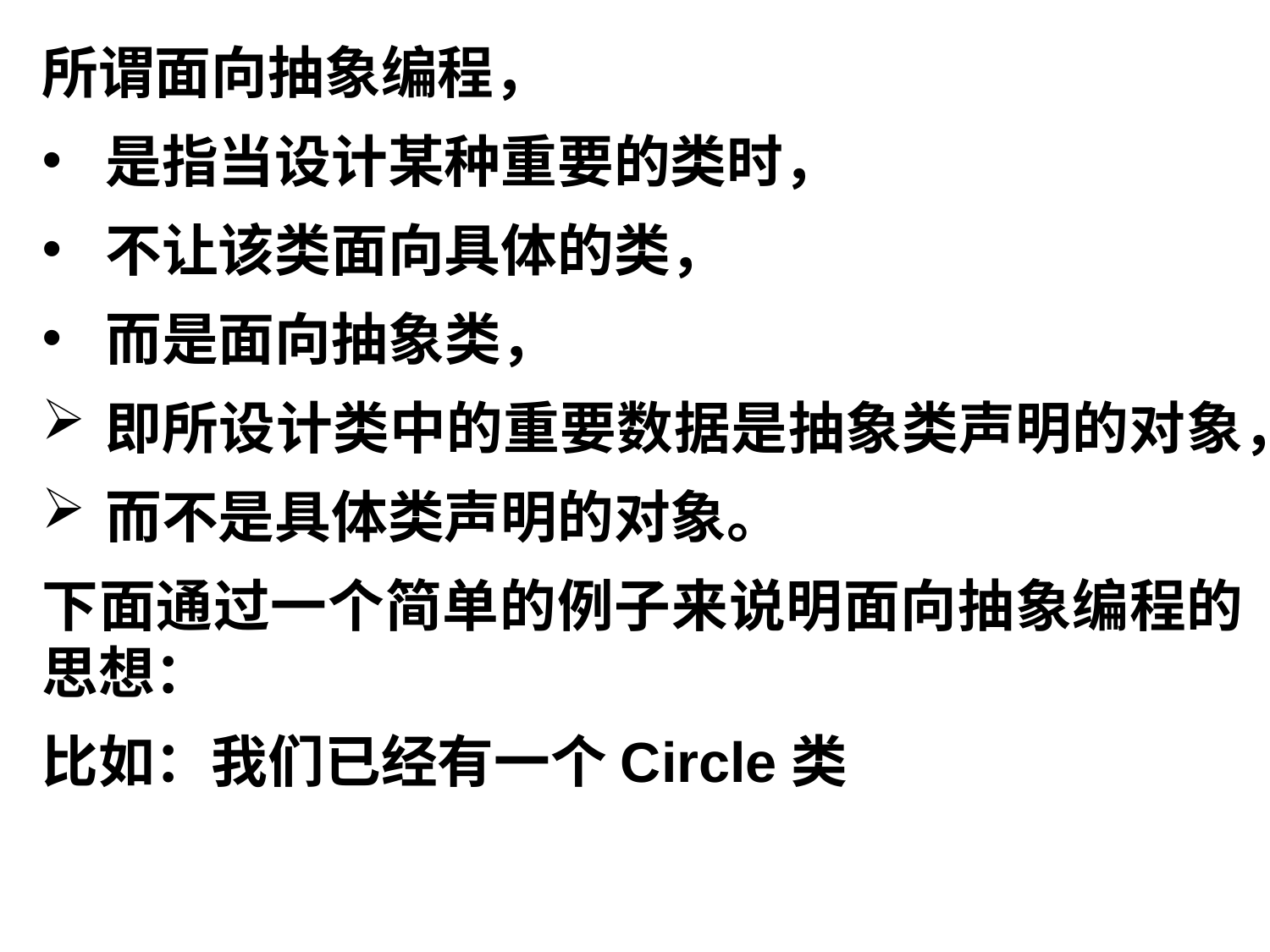

所谓面向抽象编程，
是指当设计某种重要的类时，
不让该类面向具体的类，
而是面向抽象类，
即所设计类中的重要数据是抽象类声明的对象，
而不是具体类声明的对象。
下面通过一个简单的例子来说明面向抽象编程的思想：
比如：我们已经有一个Circle类